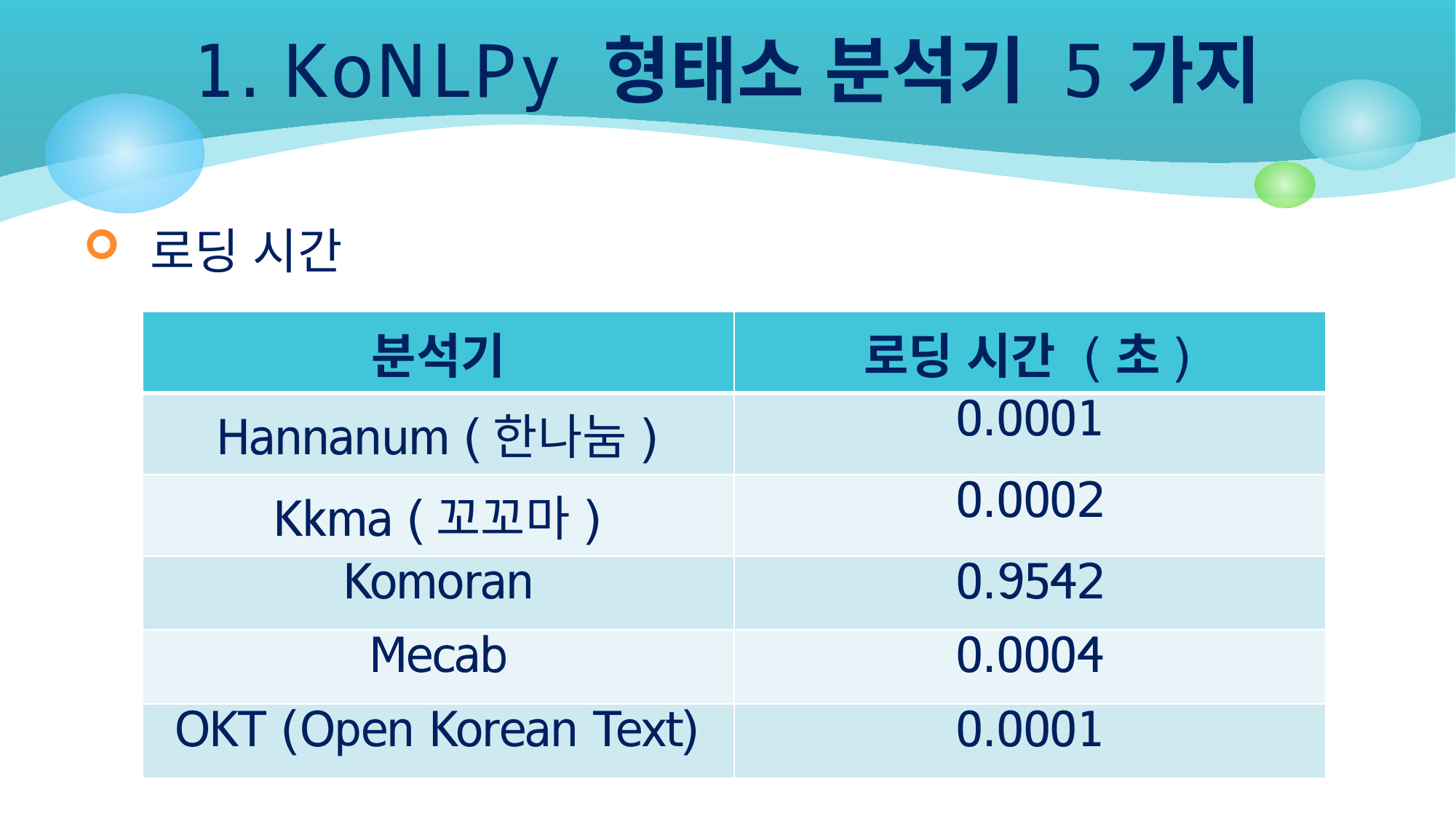

# 1. KoNLPy 형태소 분석기 5가지
 로딩 시간
| 분석기 | 로딩 시간 (초) |
| --- | --- |
| Hannanum (한나눔) | 0.0001 |
| Kkma (꼬꼬마) | 0.0002 |
| Komoran | 0.9542 |
| Mecab | 0.0004 |
| OKT (Open Korean Text) | 0.0001 |